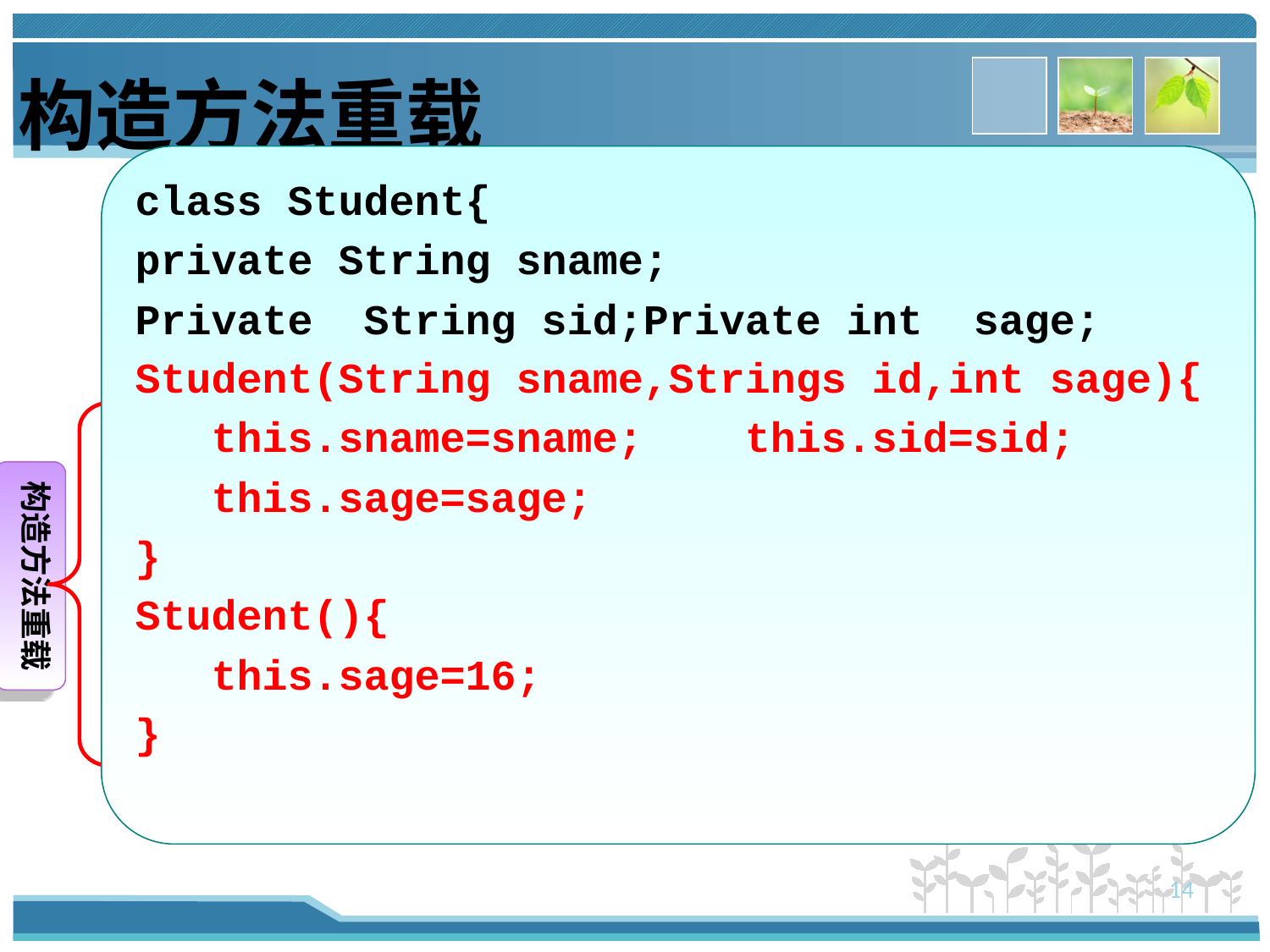

构造方法重载
class Student{
private String sname;
Private  String sid;Private int  sage;
Student(String sname,Strings id,int sage){
   this.sname=sname;    this.sid=sid;
   this.sage=sage;
}
Student(){
   this.sage=16;
}

构造方法重载
14